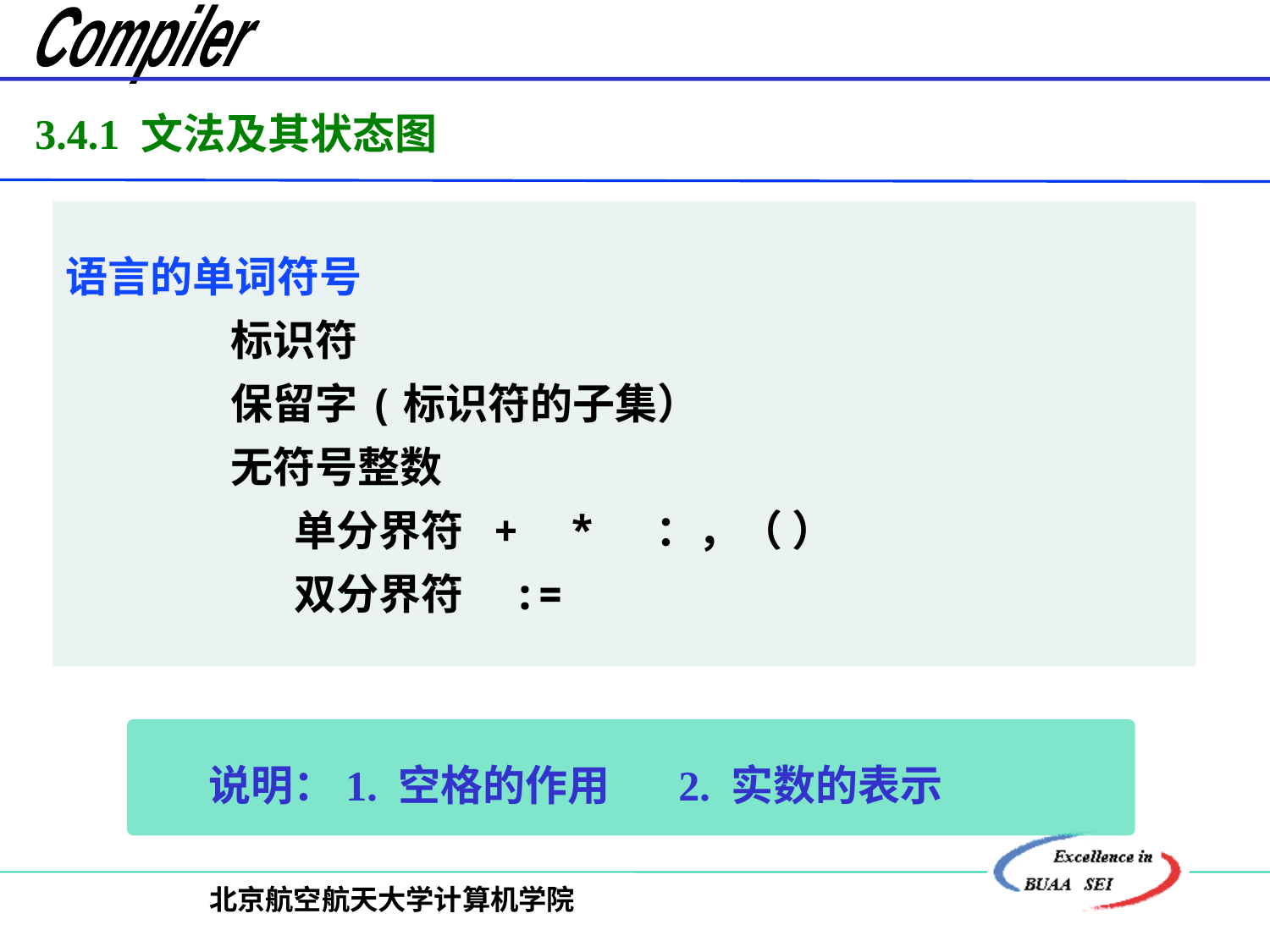

3.4.1 文法及其状态图

语言的单词符号
	   标识符
	   保留字(标识符的子集）
	   无符号整数
	   单分界符  +  *  ：，（ ）
	   双分界符    :=
      说明：1. 空格的作用 	  2. 实数的表示